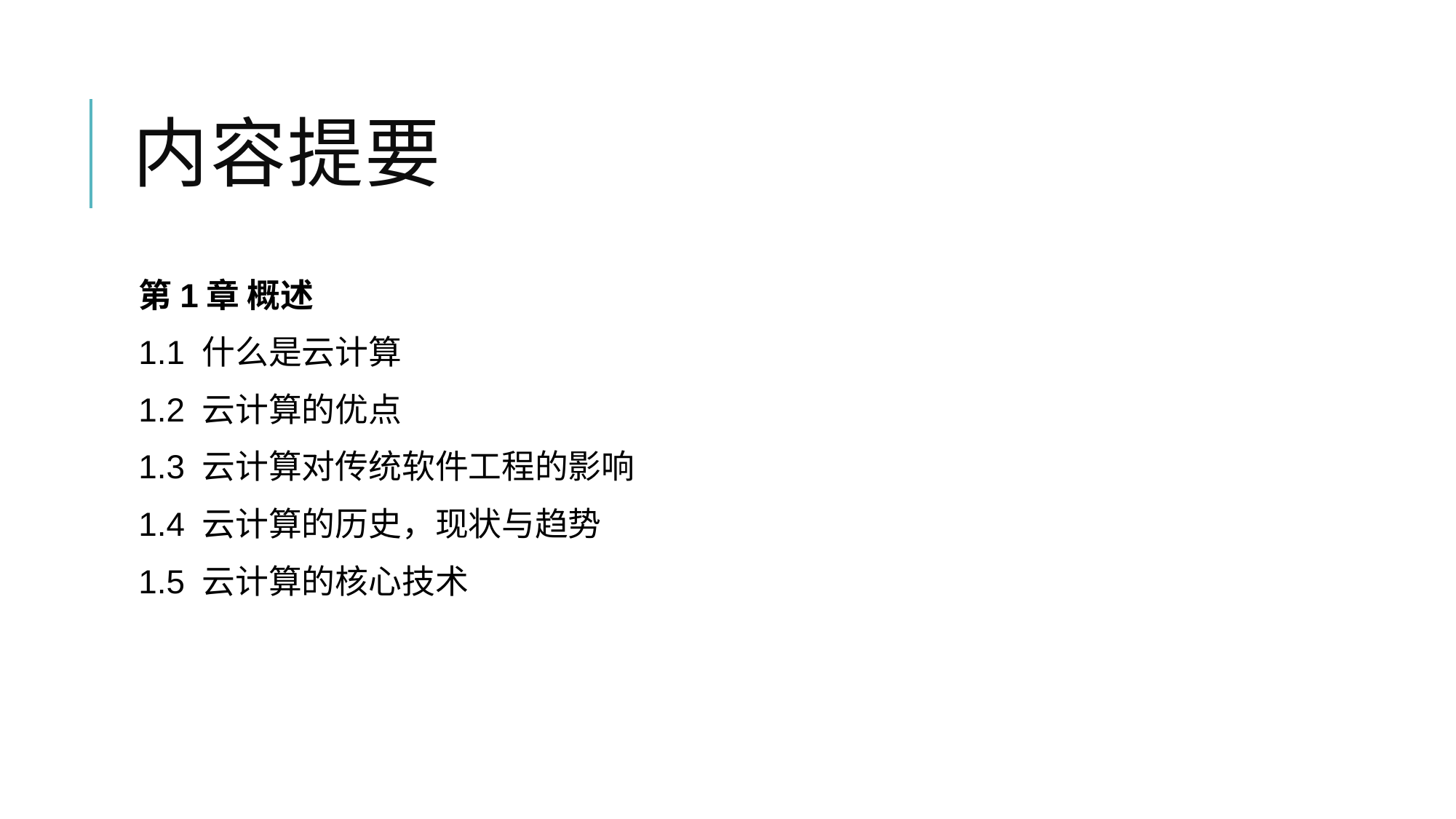

# 内容提要
第1章 概述
1.1 什么是云计算
1.2 云计算的优点
1.3 云计算对传统软件工程的影响
1.4 云计算的历史，现状与趋势
1.5 云计算的核心技术